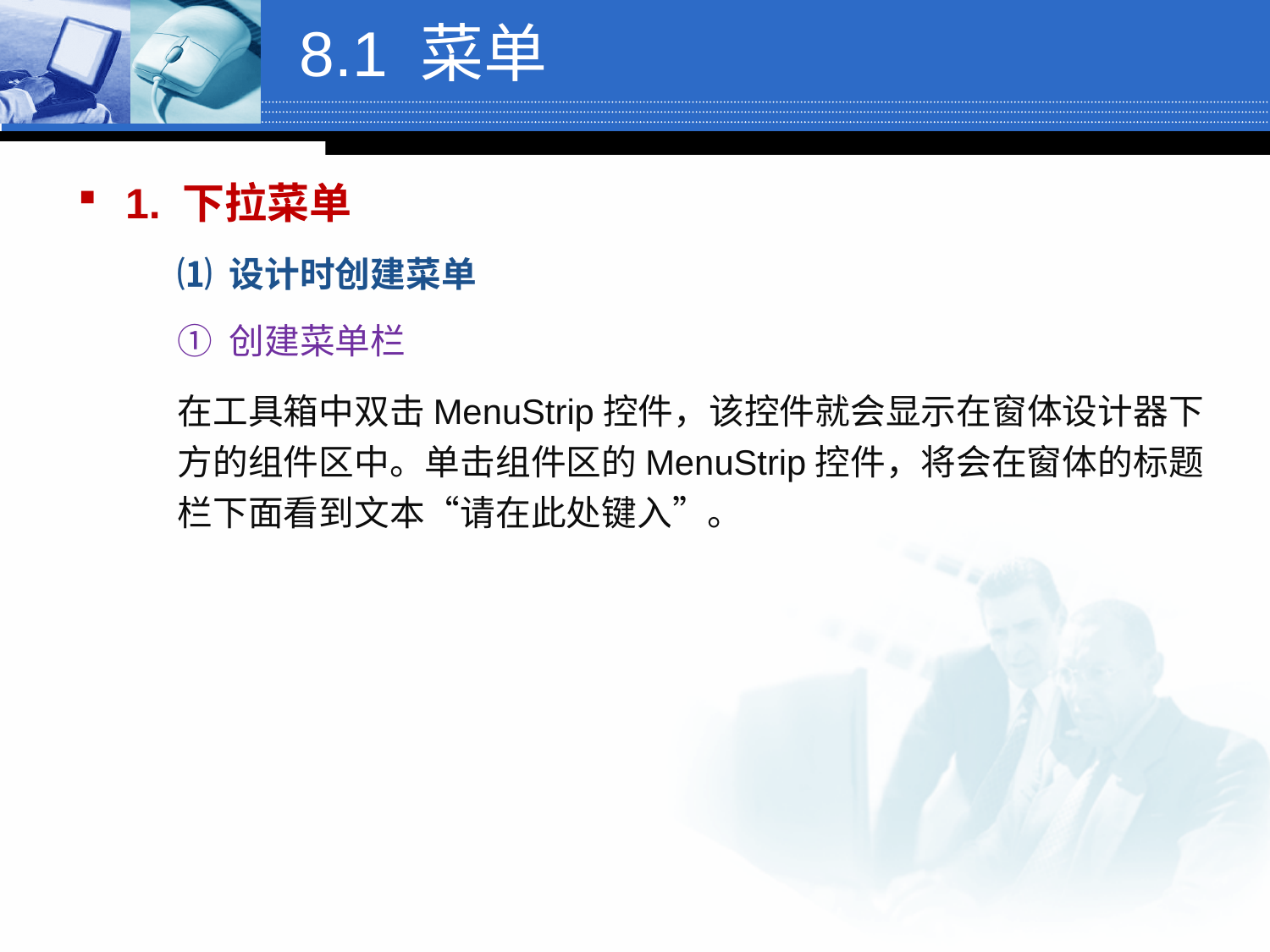

# 8.1 菜单
1. 下拉菜单
⑴ 设计时创建菜单
① 创建菜单栏
在工具箱中双击MenuStrip控件，该控件就会显示在窗体设计器下方的组件区中。单击组件区的MenuStrip控件，将会在窗体的标题栏下面看到文本“请在此处键入”。